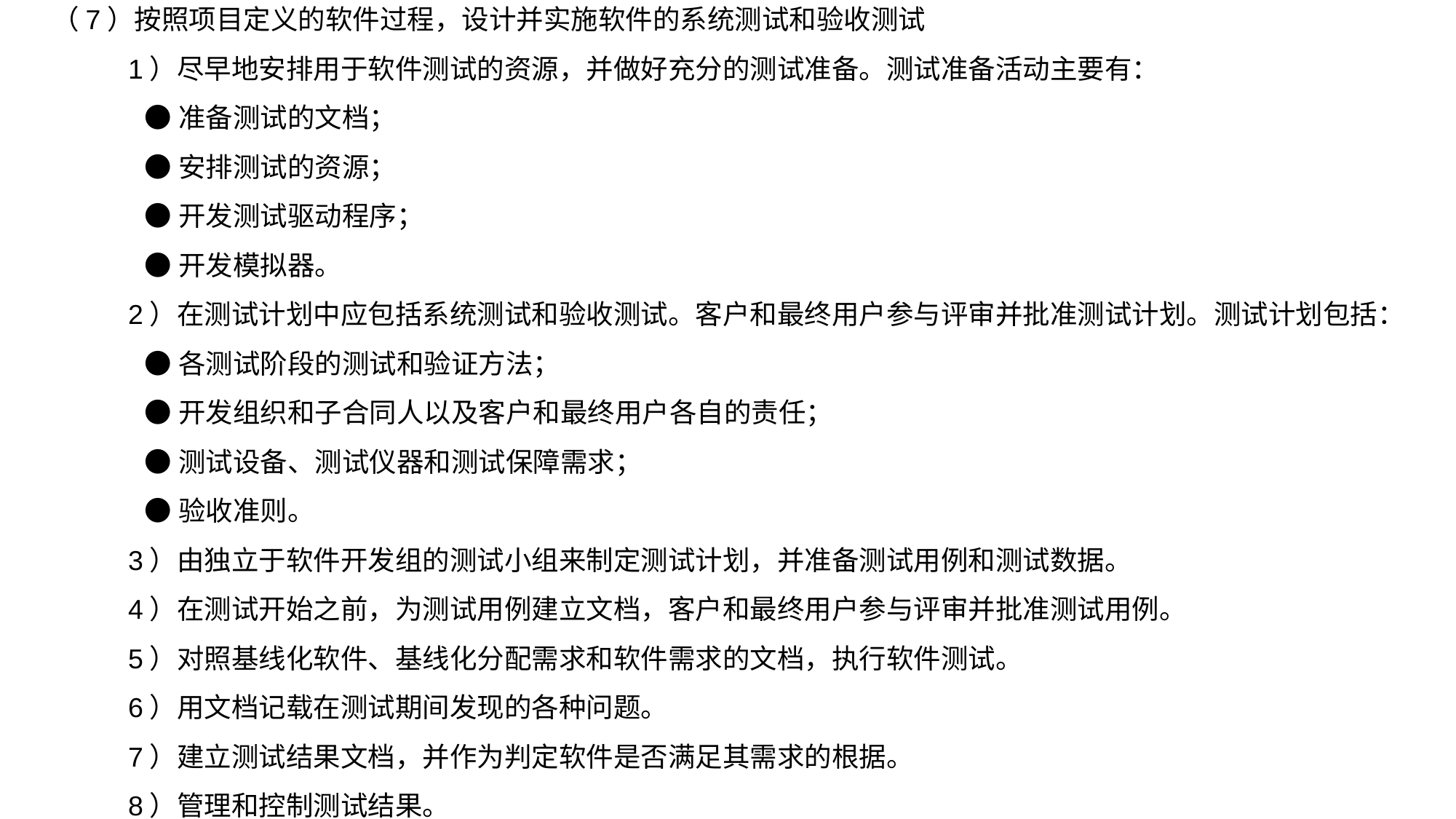

（7）按照项目定义的软件过程，设计并实施软件的系统测试和验收测试
          1）尽早地安排用于软件测试的资源，并做好充分的测试准备。测试准备活动主要有：
               ●准备测试的文档；
               ●安排测试的资源；
               ●开发测试驱动程序；
               ●开发模拟器。
          2）在测试计划中应包括系统测试和验收测试。客户和最终用户参与评审并批准测试计划。测试计划包括：
               ●各测试阶段的测试和验证方法；
               ●开发组织和子合同人以及客户和最终用户各自的责任；
               ●测试设备、测试仪器和测试保障需求；
               ●验收准则。
          3）由独立于软件开发组的测试小组来制定测试计划，并准备测试用例和测试数据。
          4）在测试开始之前，为测试用例建立文档，客户和最终用户参与评审并批准测试用例。
          5）对照基线化软件、基线化分配需求和软件需求的文档，执行软件测试。
          6）用文档记载在测试期间发现的各种问题。
          7）建立测试结果文档，并作为判定软件是否满足其需求的根据。
          8）管理和控制测试结果。